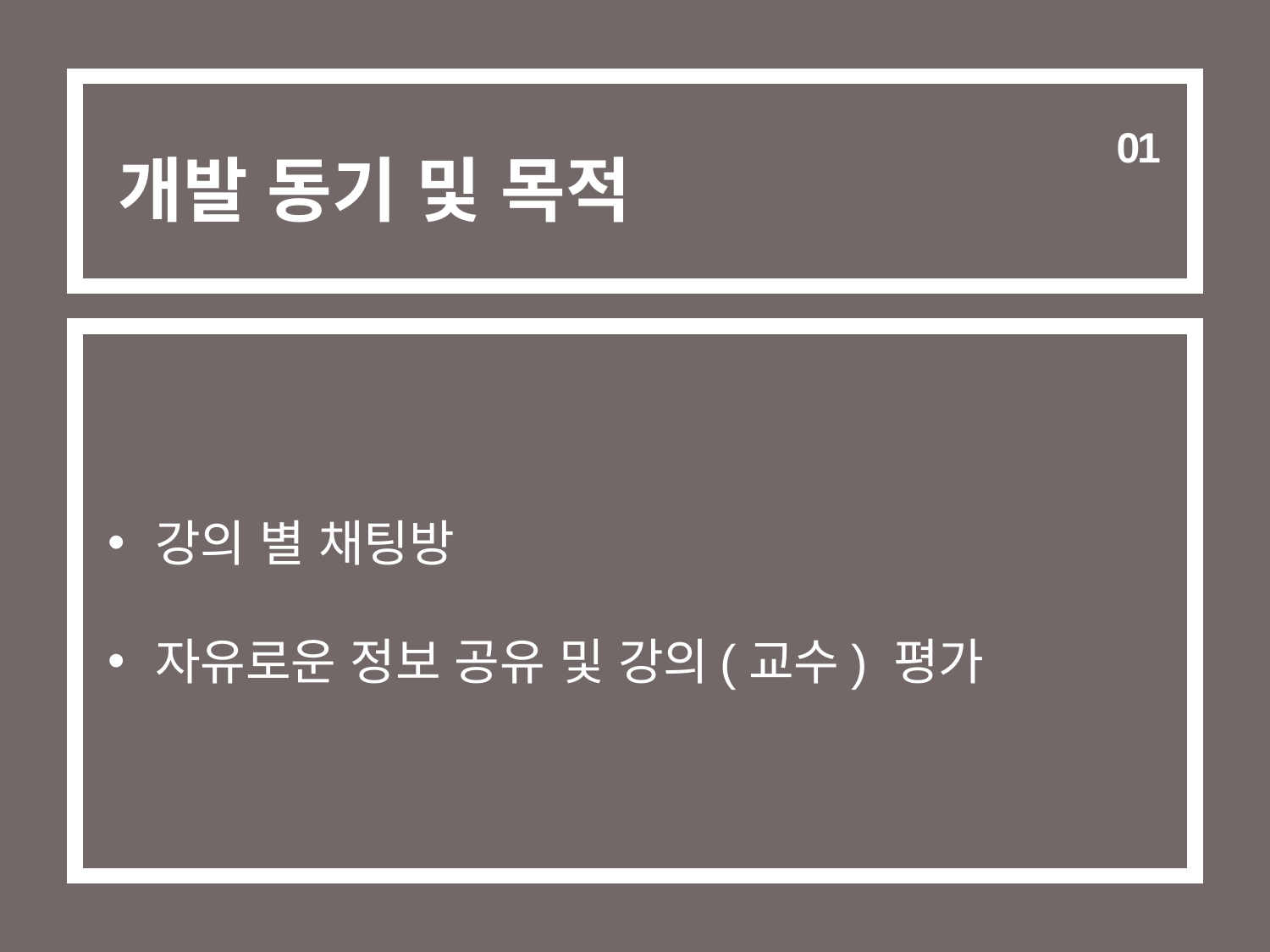

01

# 개발 동기 및 목적

강의 별 채팅방

자유로운 정보 공유 및 강의(교수) 평가